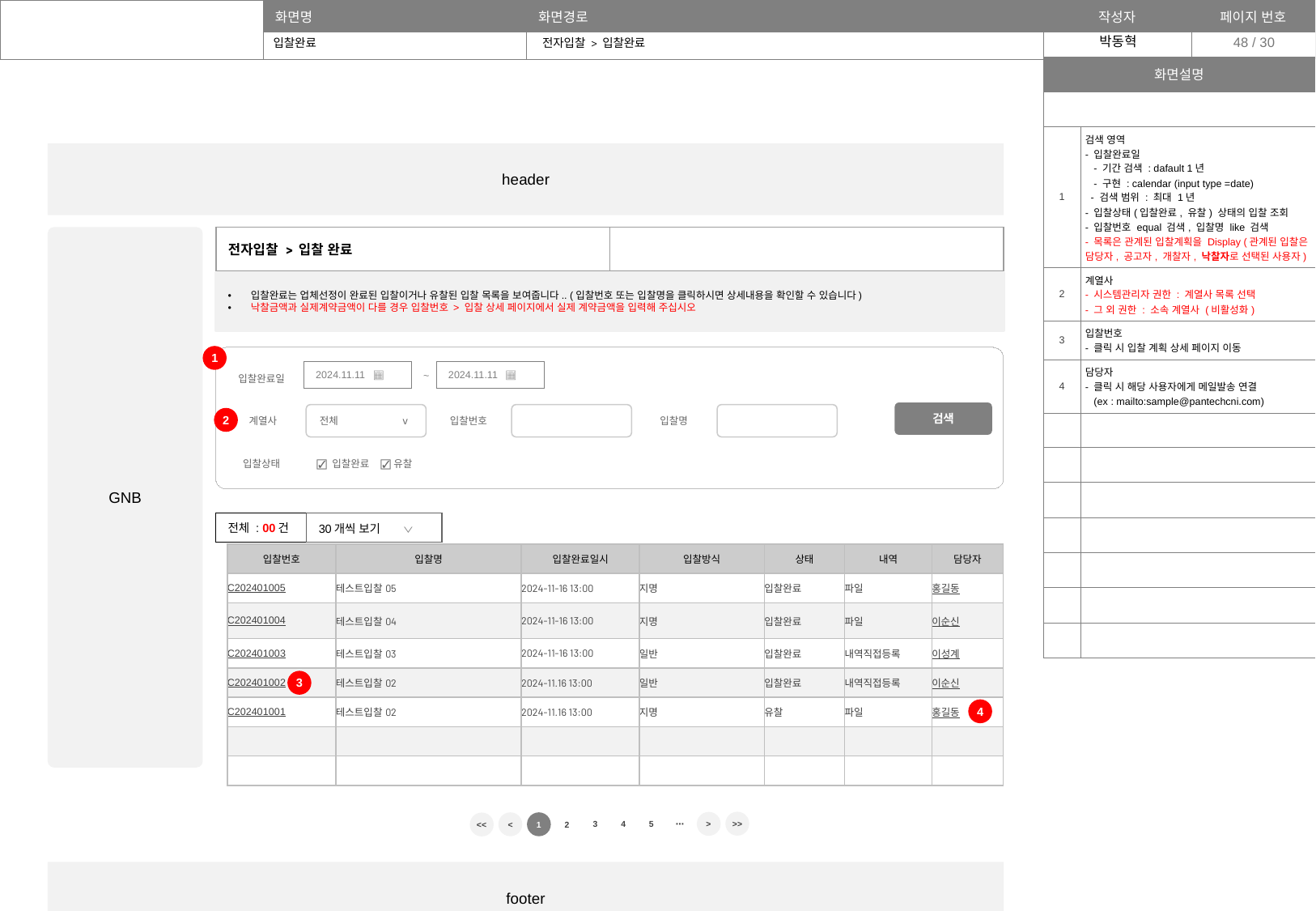

1.입찰완료일
기간 설정 버튼 추가 검토
ex. 당일, 1개월, 3개월, 6개월

검색 버튼 유효성 체크
ex. 기간 1년 설정 후 클릭 시 정의 추가

3.화면설명 수정
입찰 완료 상세 페이지로 이동

4.메일 발송 안내 팝업 유무 확인
관련 정의 추가 검토

48

입찰완료
전자입찰 > 입찰완료
| 화면설명 |  |
| --- | --- |
|  |  |
| 1 | 검색 영역 - 입찰완료일 - 기간 검색 : dafault 1년 - 구현 : calendar (input type =date) - 검색 범위 : 최대 1년 - 입찰상태(입찰완료, 유찰) 상태의 입찰 조회 - 입찰번호 equal 검색, 입찰명 like 검색 - 목록은 관계된 입찰계획을 Display (관계된 입찰은 담당자, 공고자, 개찰자, 낙찰자로 선택된 사용자) |
| 2 | 계열사 - 시스템관리자 권한 : 계열사 목록 선택 - 그 외 권한 : 소속 계열사 (비활성화) |
| 3 | 입찰번호 - 클릭 시 입찰 계획 상세 페이지 이동 |
| 4 | 담당자 - 클릭 시 해당 사용자에게 메일발송 연결 (ex : mailto:sample@pantechcni.com) |
|  |  |
|  |  |
|  |  |
|  |  |
|  |  |
|  |  |
|  |  |
header
GNB
| 전자입찰 > 입찰 완료 |  |
| --- | --- |
입찰완료는 업체선정이 완료된 입찰이거나 유찰된 입찰 목록을 보여줍니다.. (입찰번호 또는 입찰명을 클릭하시면 상세내용을 확인할 수 있습니다)
낙찰금액과 실제계약금액이 다를 경우 입찰번호 > 입찰 상세 페이지에서 실제 계약금액을 입력해 주십시오
1

2024.11.11   📅
2024.11.11   📅
~
입찰완료일
검색
계열사
전체                      v
입찰번호

입찰명

2
입찰상태
☑️ 입찰완료    ☑️ 유찰
| 전체 : 00건 | 30개씩 보기 ⌵ |
| --- | --- |
| 입찰번호 | 입찰명 | 입찰완료일시 | 입찰방식 | 상태 | 내역 | 담당자 |
| --- | --- | --- | --- | --- | --- | --- |
| C202401005 | 테스트입찰05 | 2024-11-16 13:00 | 지명 | 입찰완료 | 파일 | 홍길동 |
| C202401004 | 테스트입찰04 | 2024-11-16 13:00 | 지명 | 입찰완료 | 파일 | 이순신 |
| C202401003 | 테스트입찰03 | 2024-11-16 13:00 | 일반 | 입찰완료 | 내역직접등록 | 이성계 |
| C202401002 | 테스트입찰02 | 2024-11.16 13:00 | 일반 | 입찰완료 | 내역직접등록 | 이순신 |
| C202401001 | 테스트입찰02 | 2024-11.16 13:00 | 지명 | 유찰 | 파일 | 홍길동 |
|  |  |  |  |  |  |  |
|  |  |  |  |  |  |  |
3
4
>>
⋯
>
3
4
5
<
1
2
<<
footer